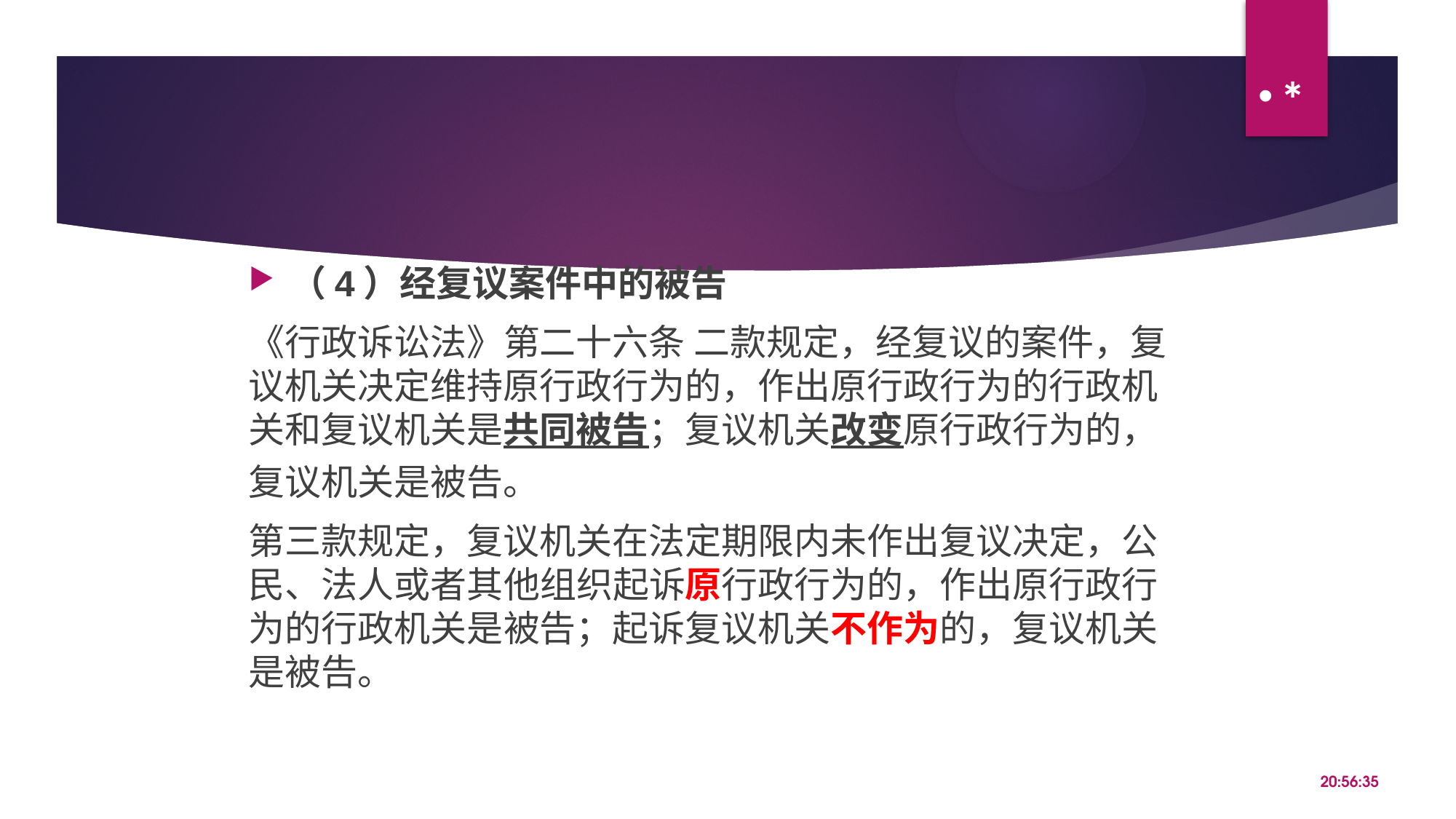

*
#
（4）经复议案件中的被告
《行政诉讼法》第二十六条 二款规定，经复议的案件，复议机关决定维持原行政行为的，作出原行政行为的行政机关和复议机关是共同被告；复议机关改变原行政行为的，复议机关是被告。
第三款规定，复议机关在法定期限内未作出复议决定，公民、法人或者其他组织起诉原行政行为的，作出原行政行为的行政机关是被告；起诉复议机关不作为的，复议机关是被告。

20:56:35